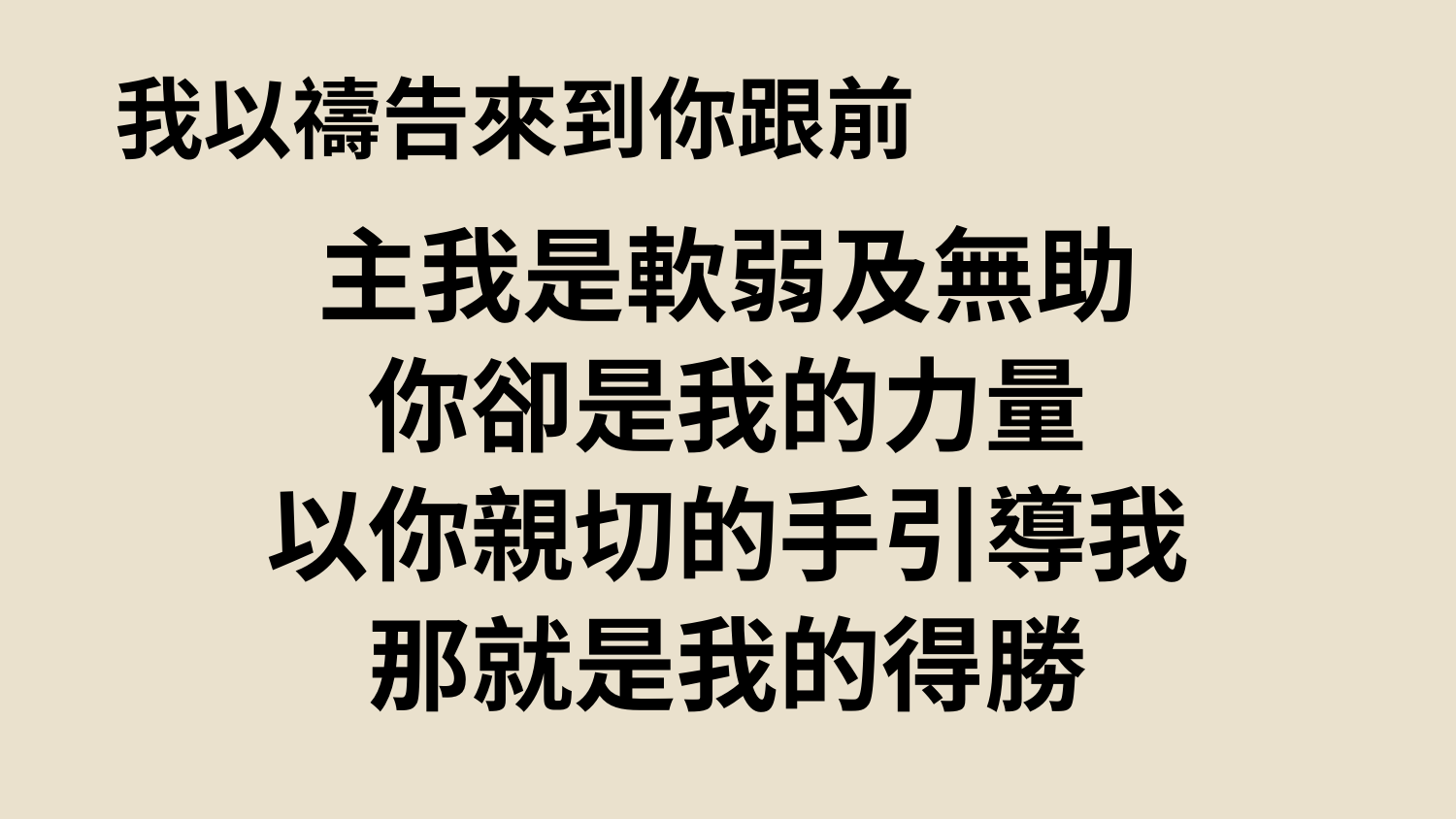

# 我以禱告來到你跟前
主我是軟弱及無助
你卻是我的力量
以你親切的手引導我
那就是我的得勝